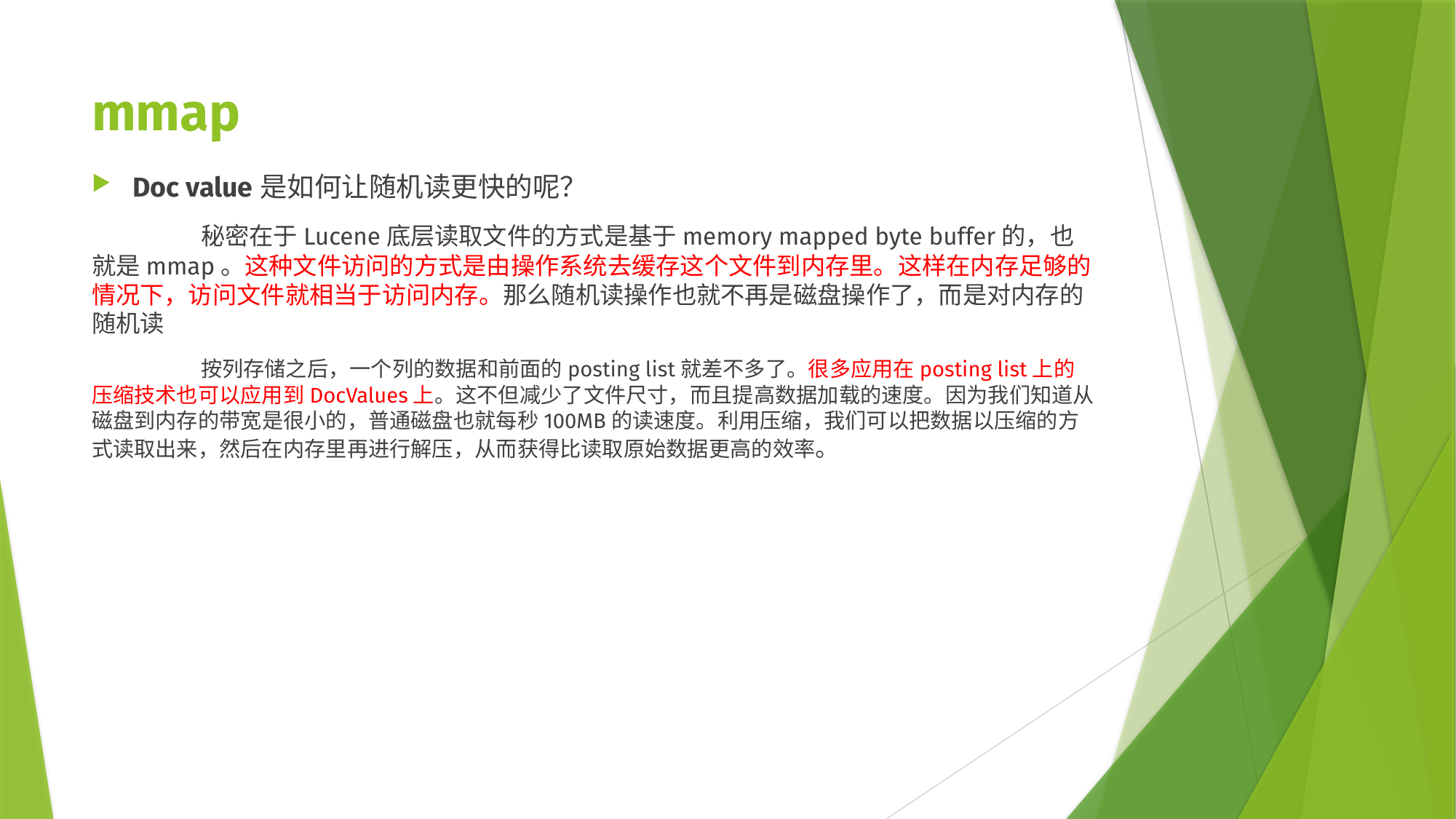

# mmap
Doc value是如何让随机读更快的呢？
	秘密在于Lucene底层读取文件的方式是基于memory mapped byte buffer的，也就是mmap。这种文件访问的方式是由操作系统去缓存这个文件到内存里。这样在内存足够的情况下，访问文件就相当于访问内存。那么随机读操作也就不再是磁盘操作了，而是对内存的随机读
	按列存储之后，一个列的数据和前面的posting list就差不多了。很多应用在posting list上的压缩技术也可以应用到DocValues上。这不但减少了文件尺寸，而且提高数据加载的速度。因为我们知道从磁盘到内存的带宽是很小的，普通磁盘也就每秒100MB的读速度。利用压缩，我们可以把数据以压缩的方式读取出来，然后在内存里再进行解压，从而获得比读取原始数据更高的效率。